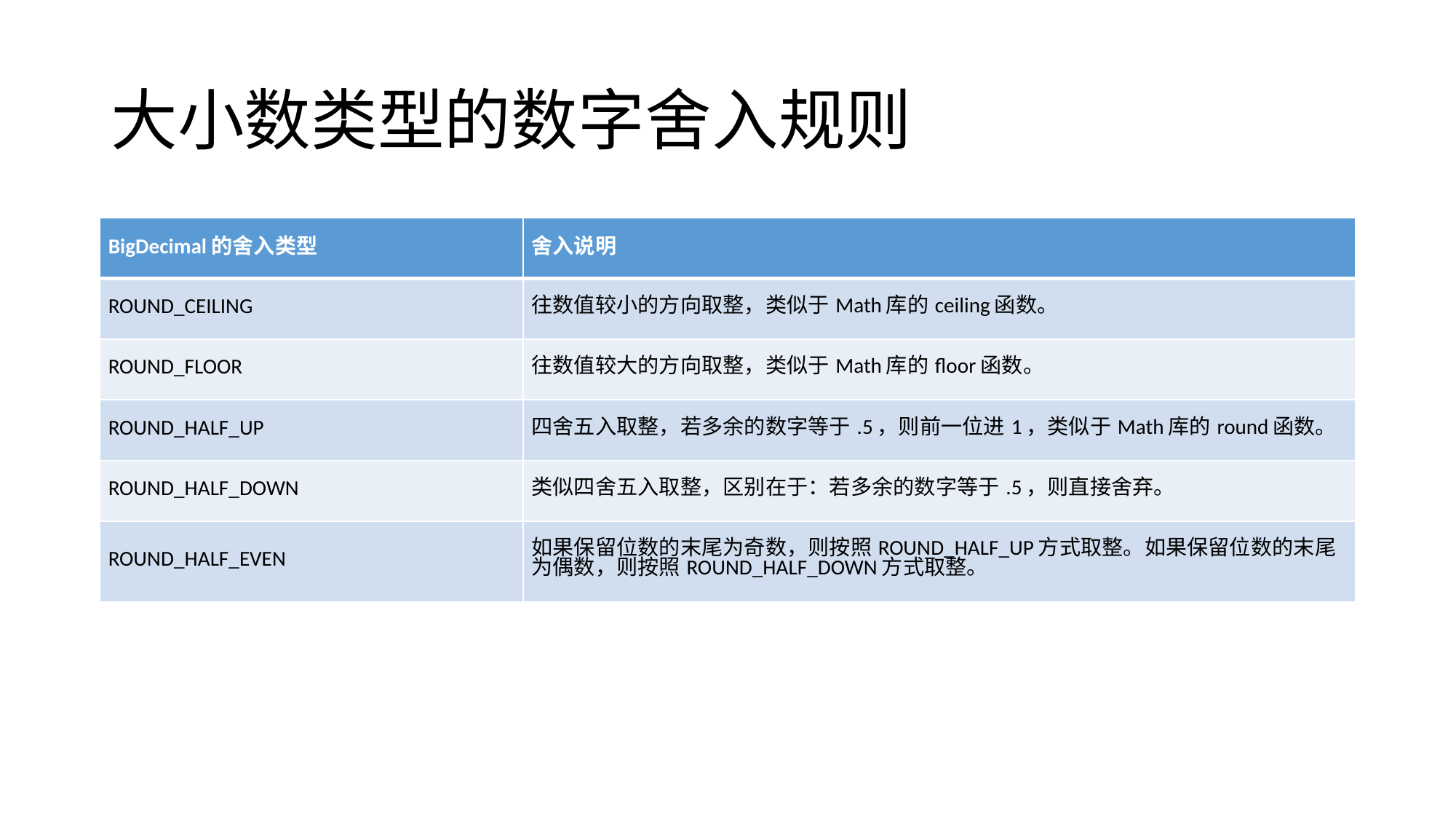

# 大小数类型的数字舍入规则
| BigDecimal的舍入类型 | 舍入说明 |
| --- | --- |
| ROUND\_CEILING | 往数值较小的方向取整，类似于Math库的ceiling函数。 |
| ROUND\_FLOOR | 往数值较大的方向取整，类似于Math库的floor函数。 |
| ROUND\_HALF\_UP | 四舍五入取整，若多余的数字等于.5，则前一位进1，类似于Math库的round函数。 |
| ROUND\_HALF\_DOWN | 类似四舍五入取整，区别在于：若多余的数字等于.5，则直接舍弃。 |
| ROUND\_HALF\_EVEN | 如果保留位数的末尾为奇数，则按照ROUND\_HALF\_UP方式取整。如果保留位数的末尾为偶数，则按照ROUND\_HALF\_DOWN方式取整。 |